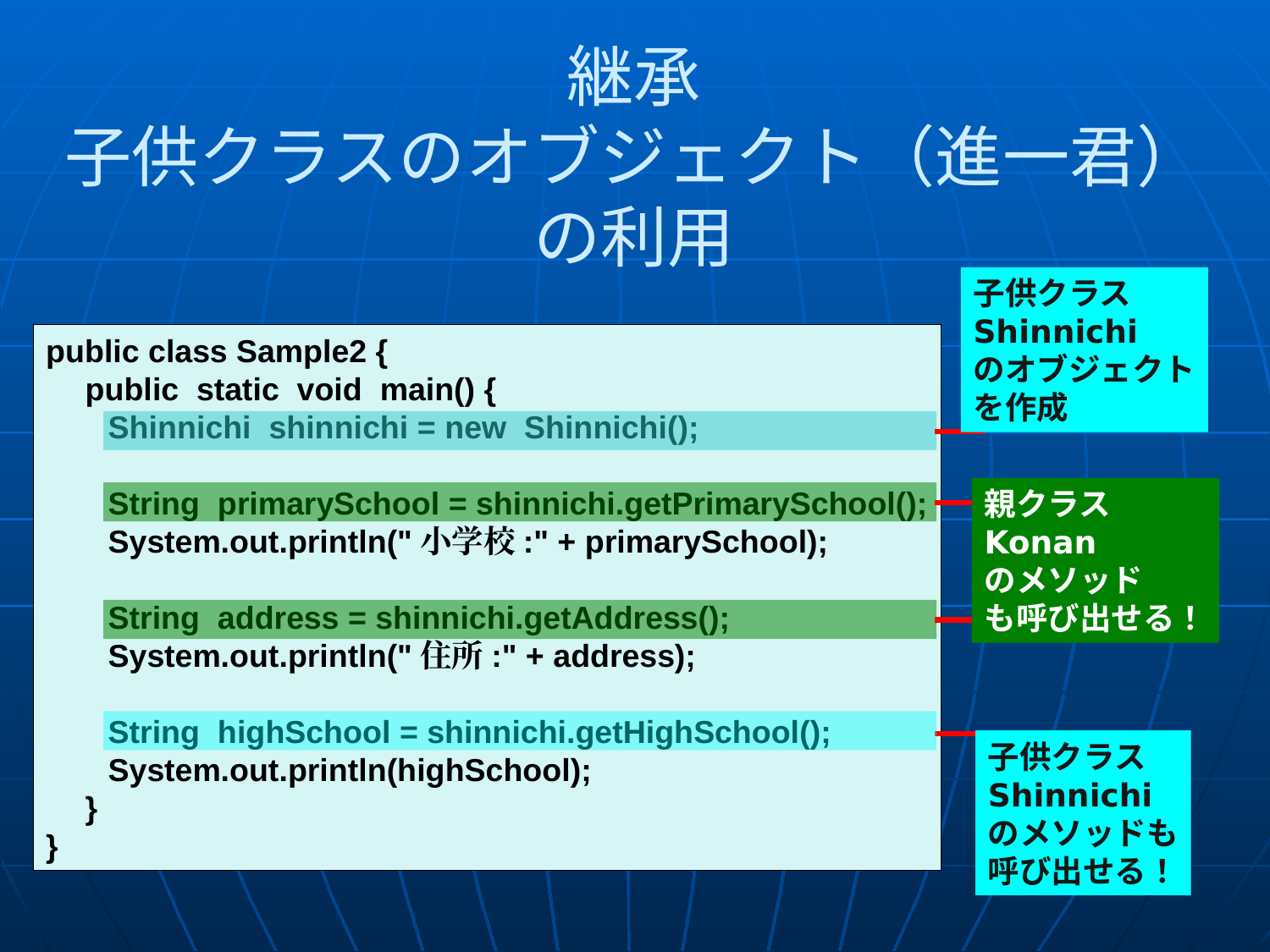

# 継承 子供クラスのオブジェクト（進一君）の利用
子供クラス
Shinnichi
のオブジェクト
を作成
public class Sample2 {
　public  static  void  main() {
       Shinnichi  shinnichi = new  Shinnichi();

       String  primarySchool = shinnichi.getPrimarySchool();
       System.out.println("小学校:" + primarySchool);

       String  address = shinnichi.getAddress();
       System.out.println("住所:" + address);

       String  highSchool = shinnichi.getHighSchool();
       System.out.println(highSchool);
　}
}

親クラス
Konan
のメソッド
も呼び出せる！

子供クラス
Shinnichi
のメソッドも
呼び出せる！